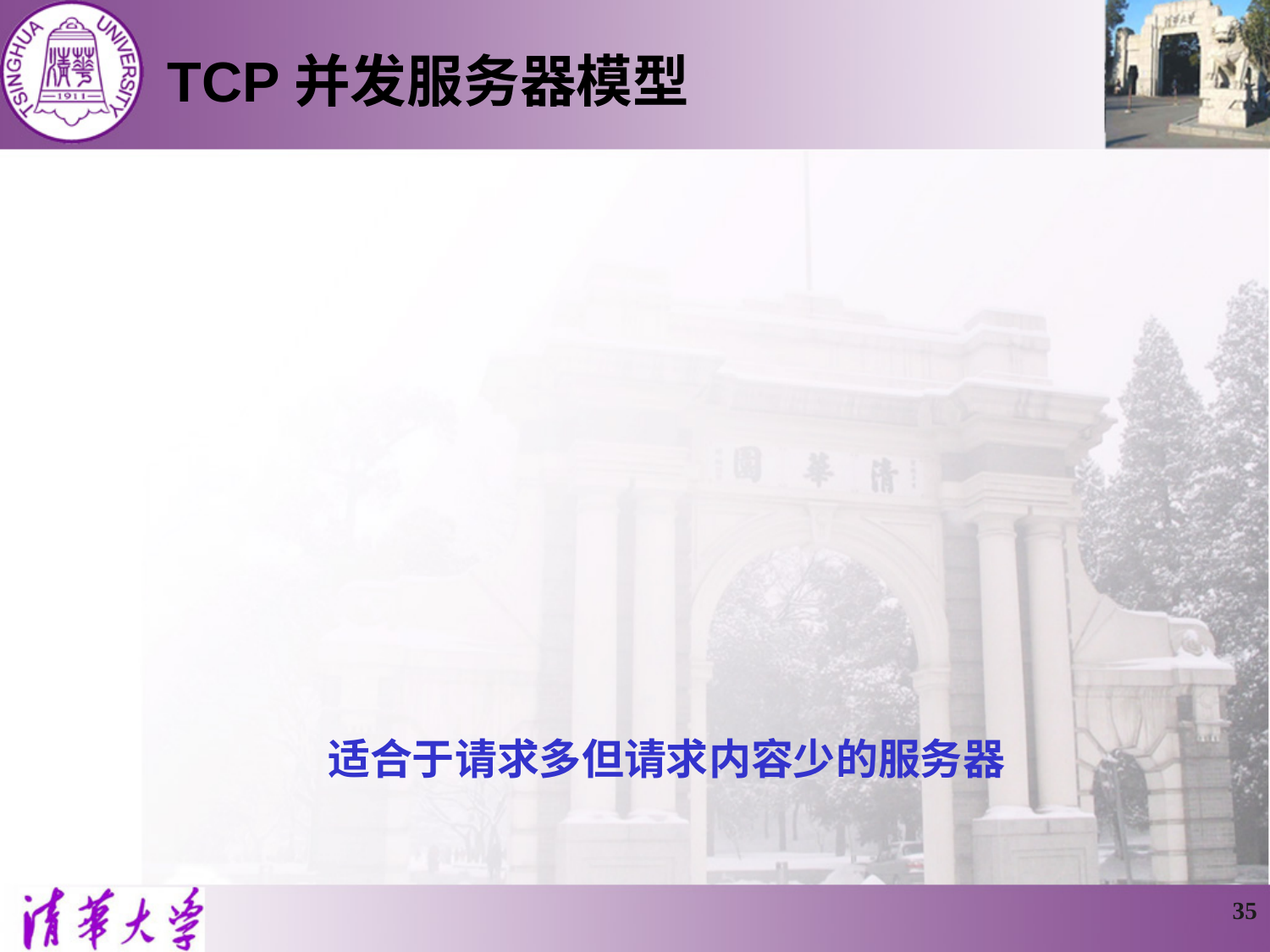

# TCP并发服务器模型
多路复用I/O模型
优点
只需要一个线程来处理所有客户机请求
没有创建和管理线程的开销，系统资源消耗少
没有线程间通信
缺点
服务器必须依次处理所有的请求，编程较复杂
服务器循环处理所有就绪客户端，可能会造成延时较长
适合于请求多但请求内容少的服务器
35